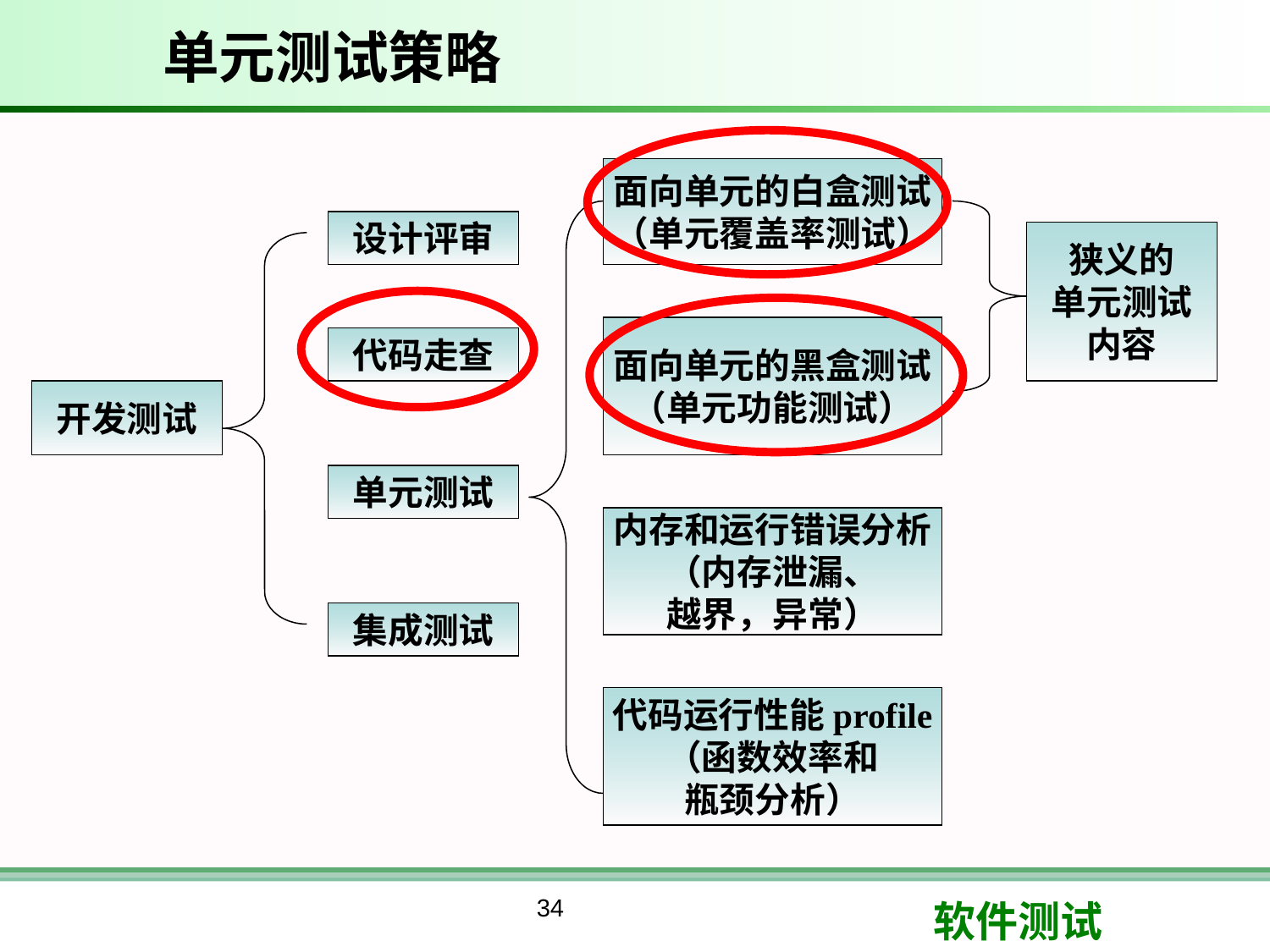

# 单元测试策略

面向单元的白盒测试
（单元覆盖率测试）

设计评审
狭义的
单元测试
内容

面向单元的黑盒测试
（单元功能测试）
代码走查
开发测试
单元测试
内存和运行错误分析
（内存泄漏、
越界，异常）
集成测试
代码运行性能profile
（函数效率和
瓶颈分析）
34